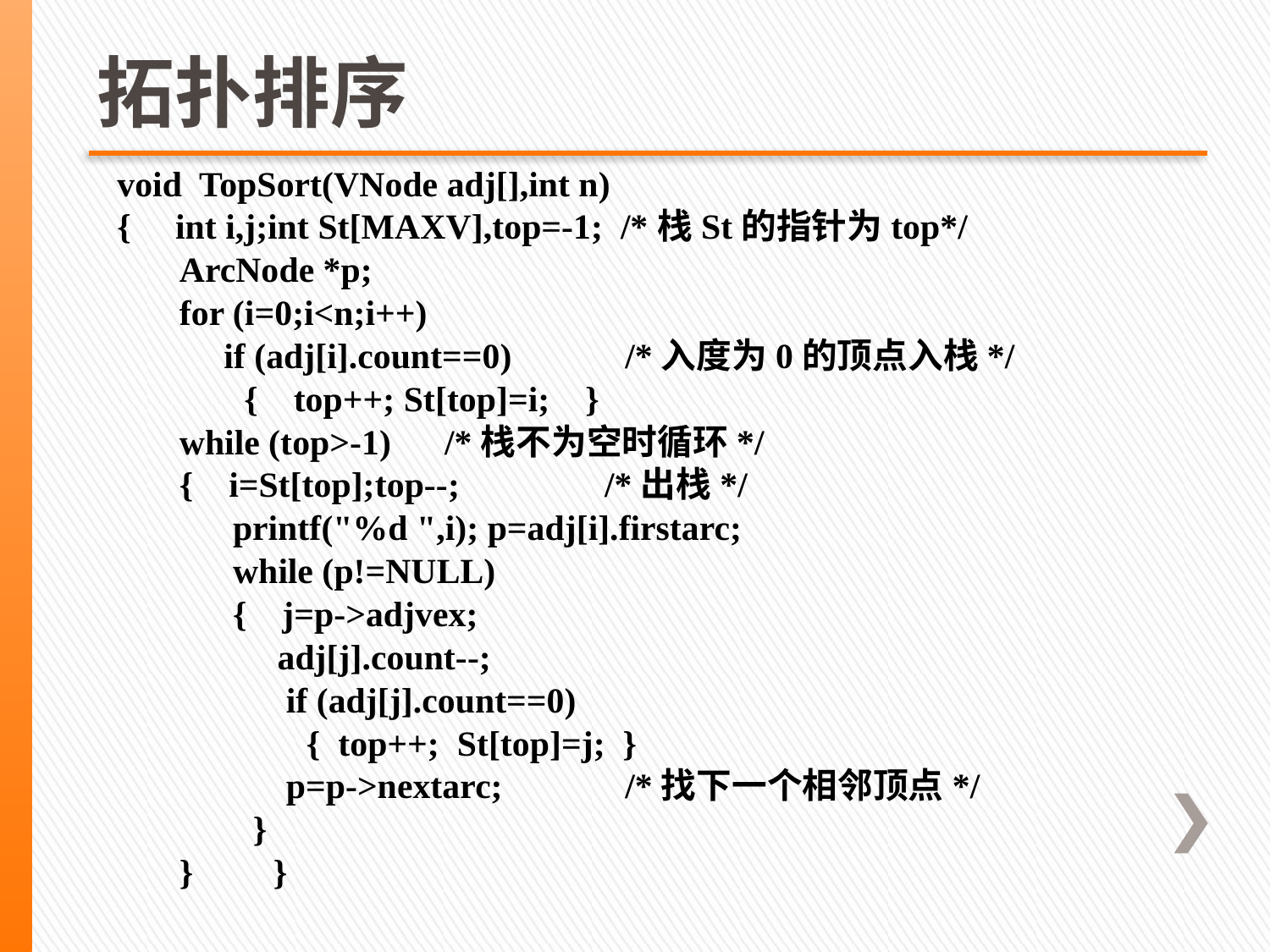

# 拓扑排序
void  TopSort(VNode adj[],int n)
{     int i,j;int St[MAXV],top=-1;  /*栈St的指针为top*/
       ArcNode *p;
       for (i=0;i<n;i++)
            if (adj[i].count==0)   	/*入度为0的顶点入栈*/
	{    top++; St[top]=i;    }
       while (top>-1)      /*栈不为空时循环*/
       {    i=St[top];top--;  	            /*出栈*/
             printf("%d ",i); p=adj[i].firstarc;
             while (p!=NULL)
             {    j=p->adjvex;
                  adj[j].count--;
                   if (adj[j].count==0)
	       {  top++;  St[top]=j;  }
                   p=p->nextarc;         	/*找下一个相邻顶点*/
        	 }
       }         }